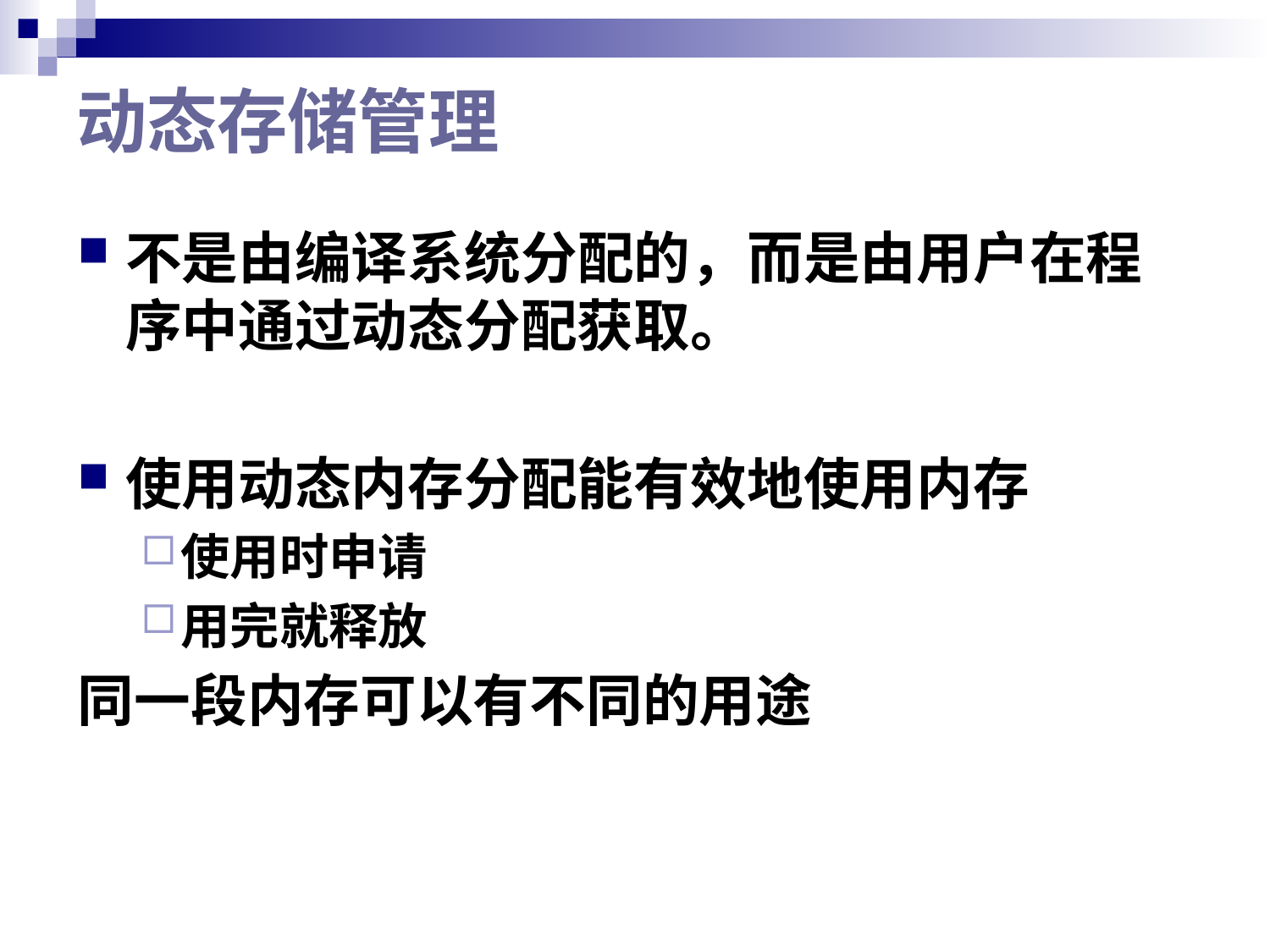

# 动态存储管理
不是由编译系统分配的，而是由用户在程序中通过动态分配获取。

使用动态内存分配能有效地使用内存
使用时申请
用完就释放
同一段内存可以有不同的用途